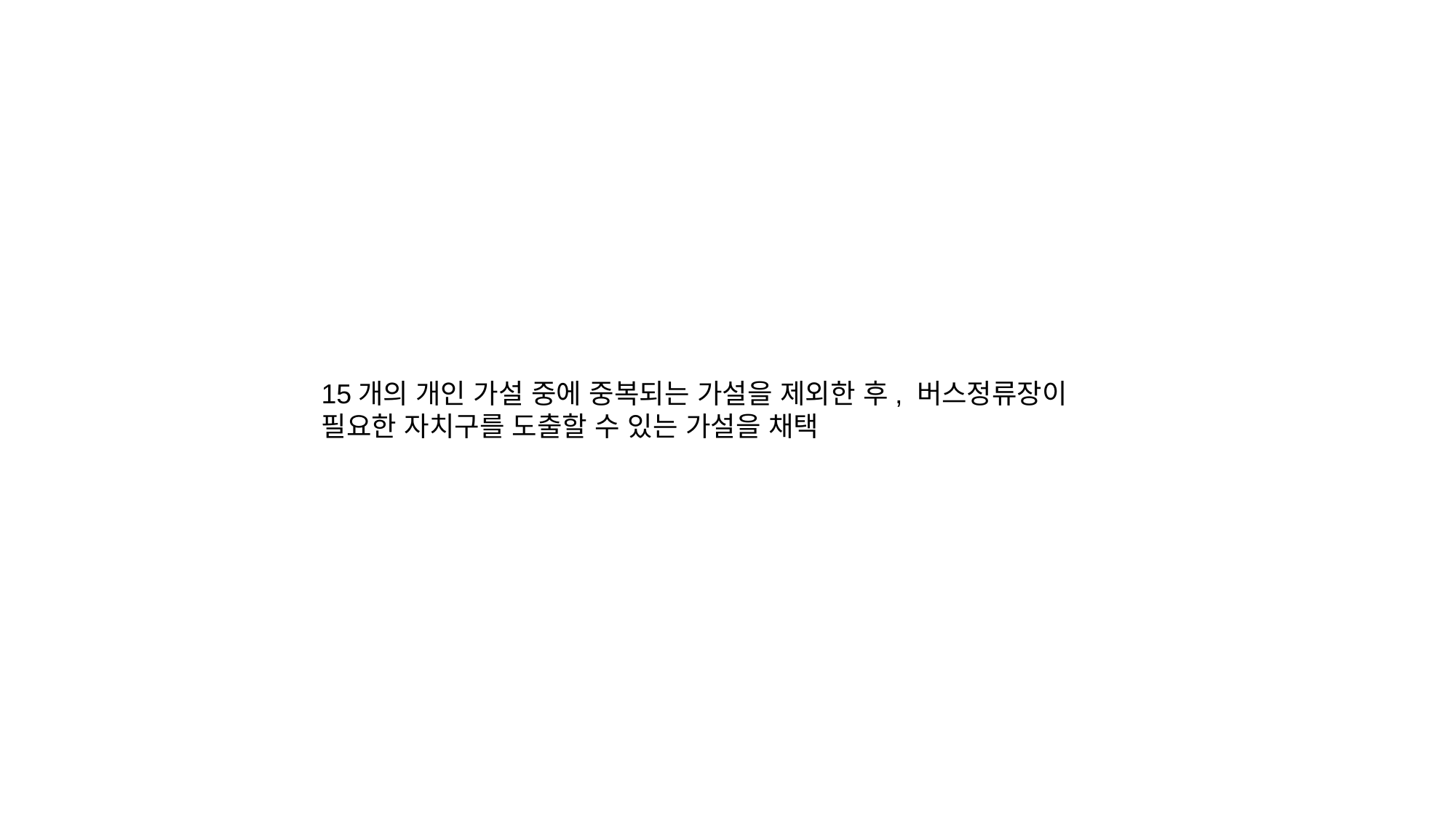

15개의 개인 가설 중에 중복되는 가설을 제외한 후, 버스정류장이 필요한 자치구를 도출할 수 있는 가설을 채택